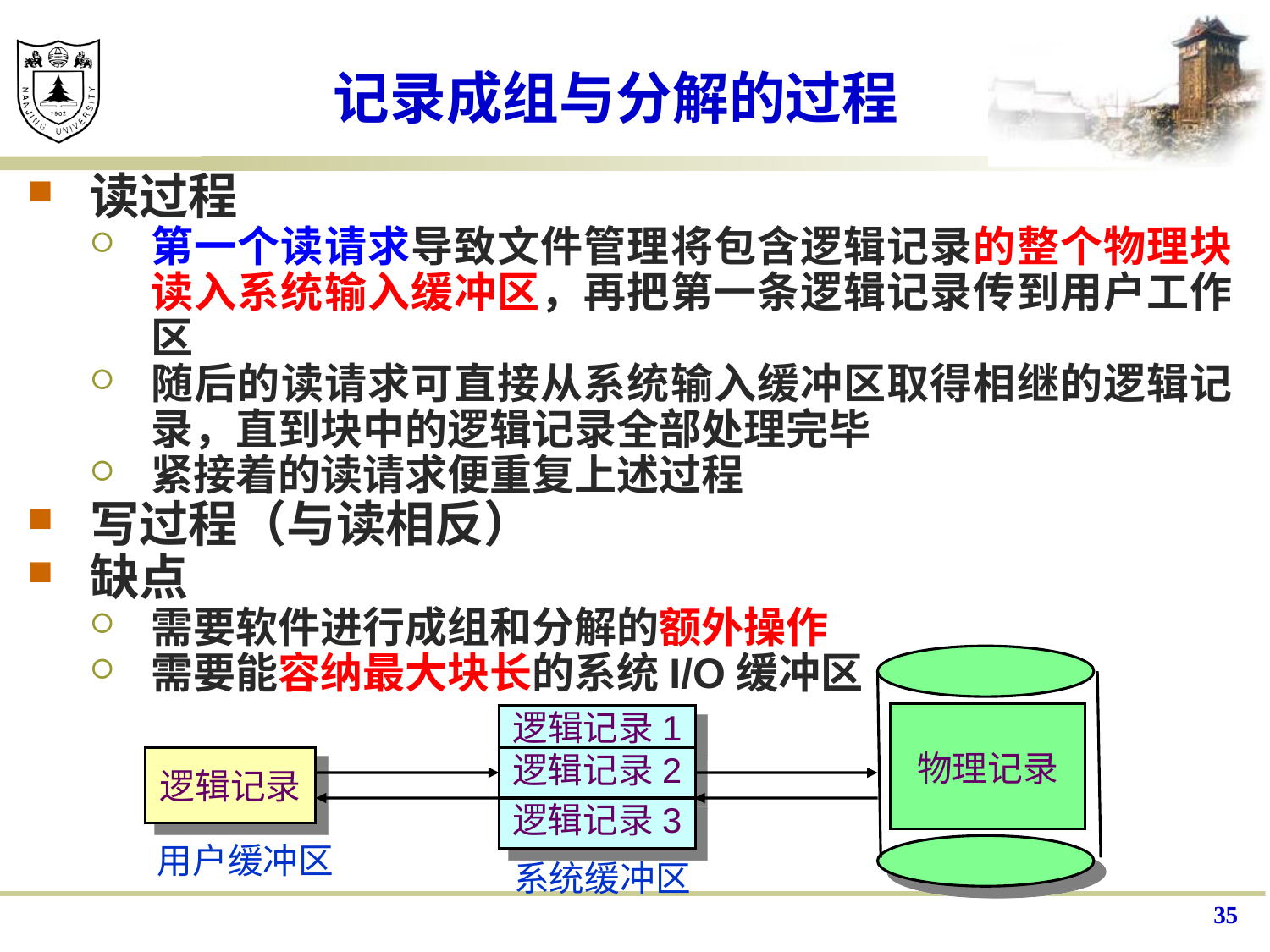

# 记录成组与分解的过程
读过程
第一个读请求导致文件管理将包含逻辑记录的整个物理块读入系统输入缓冲区，再把第一条逻辑记录传到用户工作区
随后的读请求可直接从系统输入缓冲区取得相继的逻辑记录，直到块中的逻辑记录全部处理完毕
紧接着的读请求便重复上述过程
写过程（与读相反）
缺点
需要软件进行成组和分解的额外操作
需要能容纳最大块长的系统I/O缓冲区

物理记录
逻辑记录1
逻辑记录
逻辑记录2

逻辑记录3

用户缓冲区
系统缓冲区
35